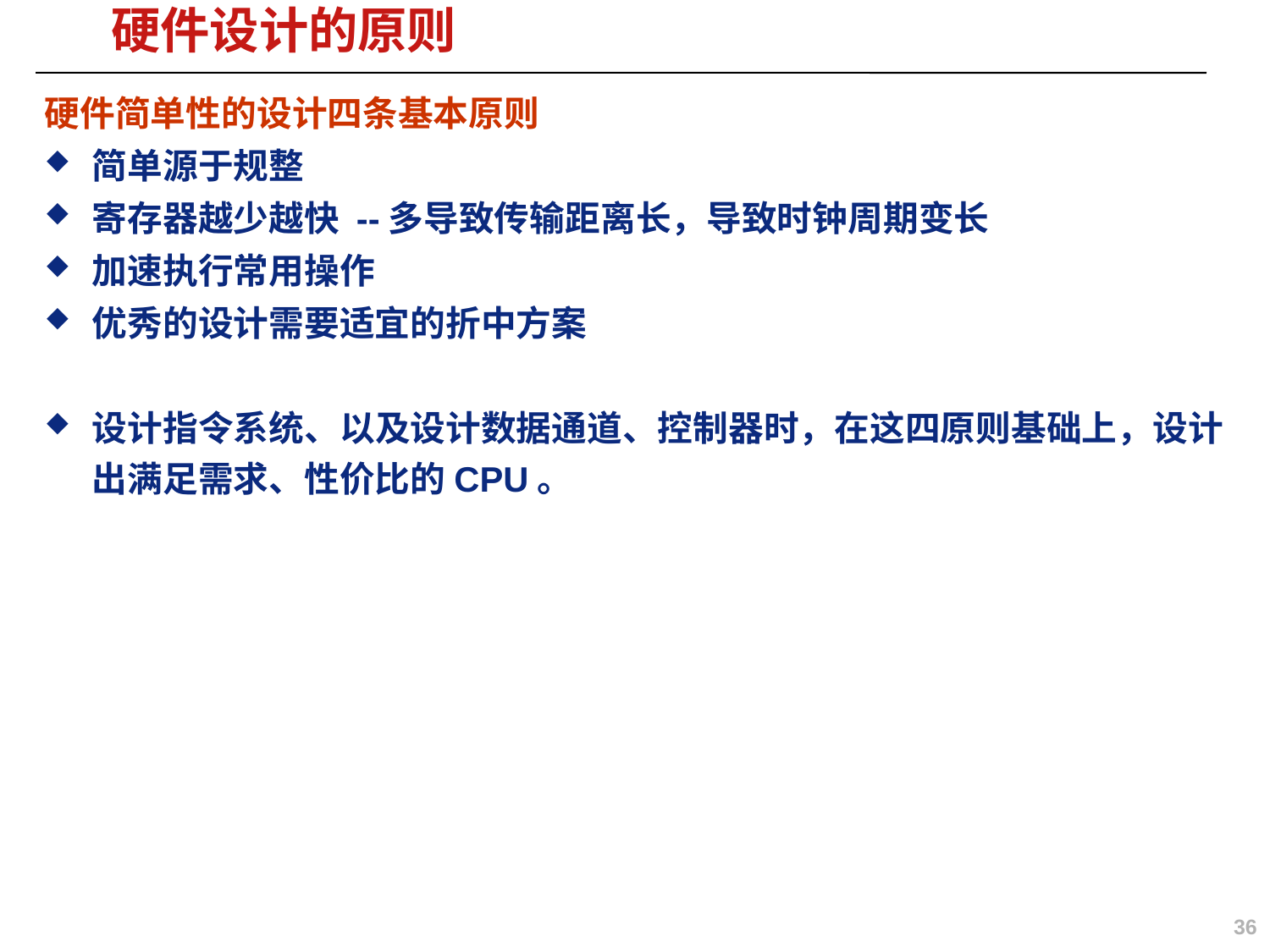

# 硬件设计的原则
硬件简单性的设计四条基本原则
简单源于规整
寄存器越少越快 --多导致传输距离长，导致时钟周期变长
加速执行常用操作
优秀的设计需要适宜的折中方案

设计指令系统、以及设计数据通道、控制器时，在这四原则基础上，设计出满足需求、性价比的CPU。
36